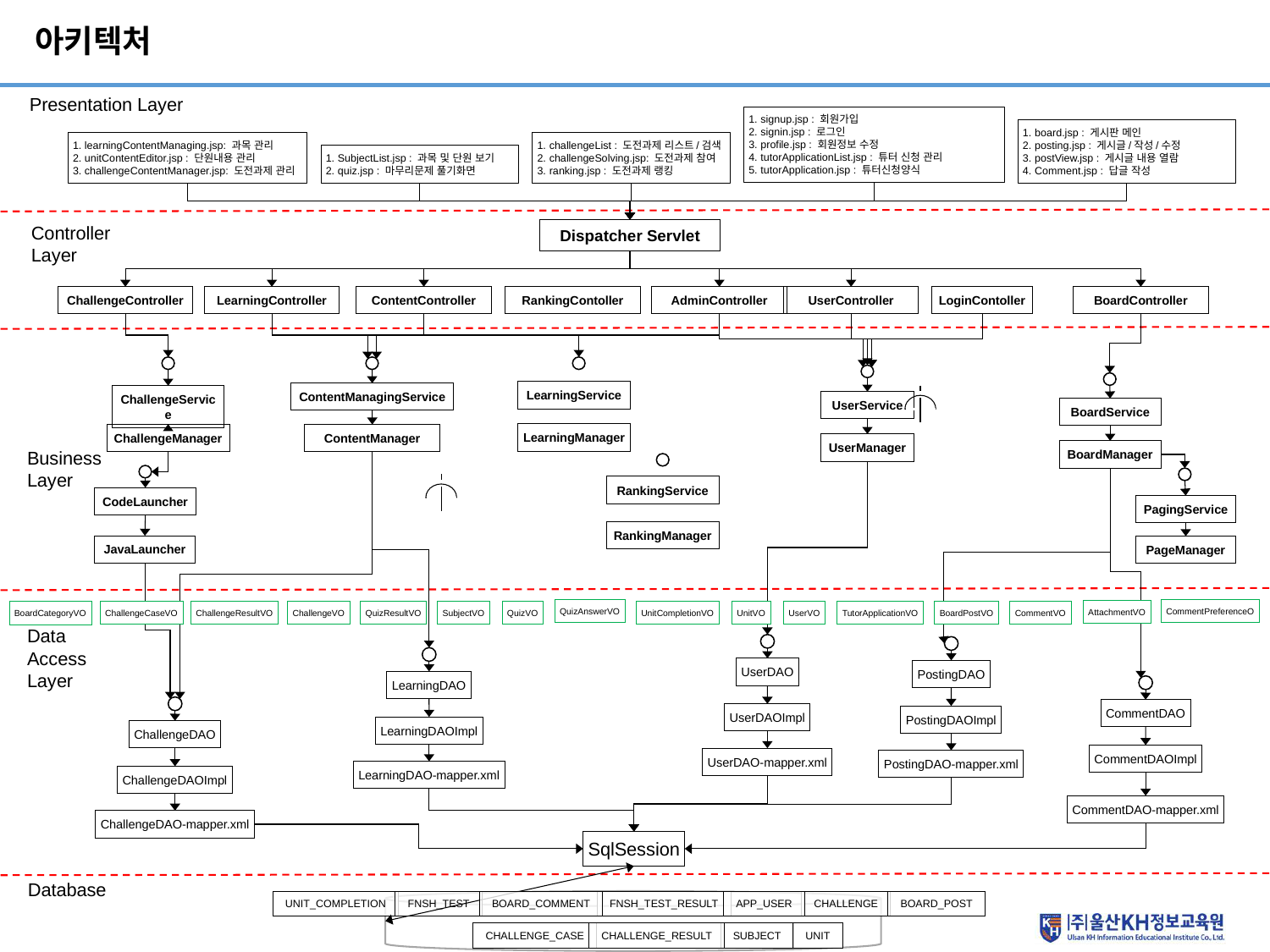

# 아키텍처

Presentation Layer
signup.jsp : 회원가입
signin.jsp : 로그인
profile.jsp : 회원정보 수정
tutorApplicationList.jsp : 튜터 신청 관리
tutorApplication.jsp : 튜터신청양식
board.jsp : 게시판 메인
posting.jsp : 게시글/작성/수정
postView.jsp : 게시글 내용 열람
Comment.jsp : 답글 작성
learningContentManaging.jsp: 과목 관리
unitContentEditor.jsp : 단원내용 관리
challengeContentManager.jsp: 도전과제 관리
challengeList : 도전과제 리스트/검색
challengeSolving.jsp: 도전과제 참여
ranking.jsp : 도전과제 랭킹
SubjectList.jsp : 과목 및 단원 보기
quiz.jsp : 마무리문제 풀기화면
Controller
Layer
Dispatcher Servlet
AdminController
ChallengeController
LearningController
ContentController
RankingContoller
UserController
LoginContoller
BoardController

UserService
UserManager

LearningService
ContentManagingService

ChallengeService
BoardService
LearningManager
ChallengeManager
ContentManager
Business
Layer
BoardManager

RankingService
CodeLauncher
PagingService
RankingManager
JavaLauncher
PageManager
QuizAnswerVO
CommentPreferenceO
AttachmentVO
TutorApplicationVO
ChallengeCaseVO
ChallengeResultVO
ChallengeVO
QuizResultVO
SubjectVO
QuizVO
UnitCompletionVO
UnitVO
UserVO
BoardPostVO
CommentVO
BoardCategoryVO
Data
Access
Layer

UserDAO
PostingDAO
LearningDAO

CommentDAO
UserDAOImpl
PostingDAOImpl
LearningDAOImpl
ChallengeDAO
CommentDAOImpl
UserDAO-mapper.xml
PostingDAO-mapper.xml
LearningDAO-mapper.xml
ChallengeDAOImpl
CommentDAO-mapper.xml
ChallengeDAO-mapper.xml
SqlSession
Database
UNIT_COMPLETION

FNSH_TEST
BOARD_COMMENT
FNSH_TEST_RESULT
APP_USER
CHALLENGE
BOARD_POST
CHALLENGE_CASE
CHALLENGE_RESULT
SUBJECT
UNIT